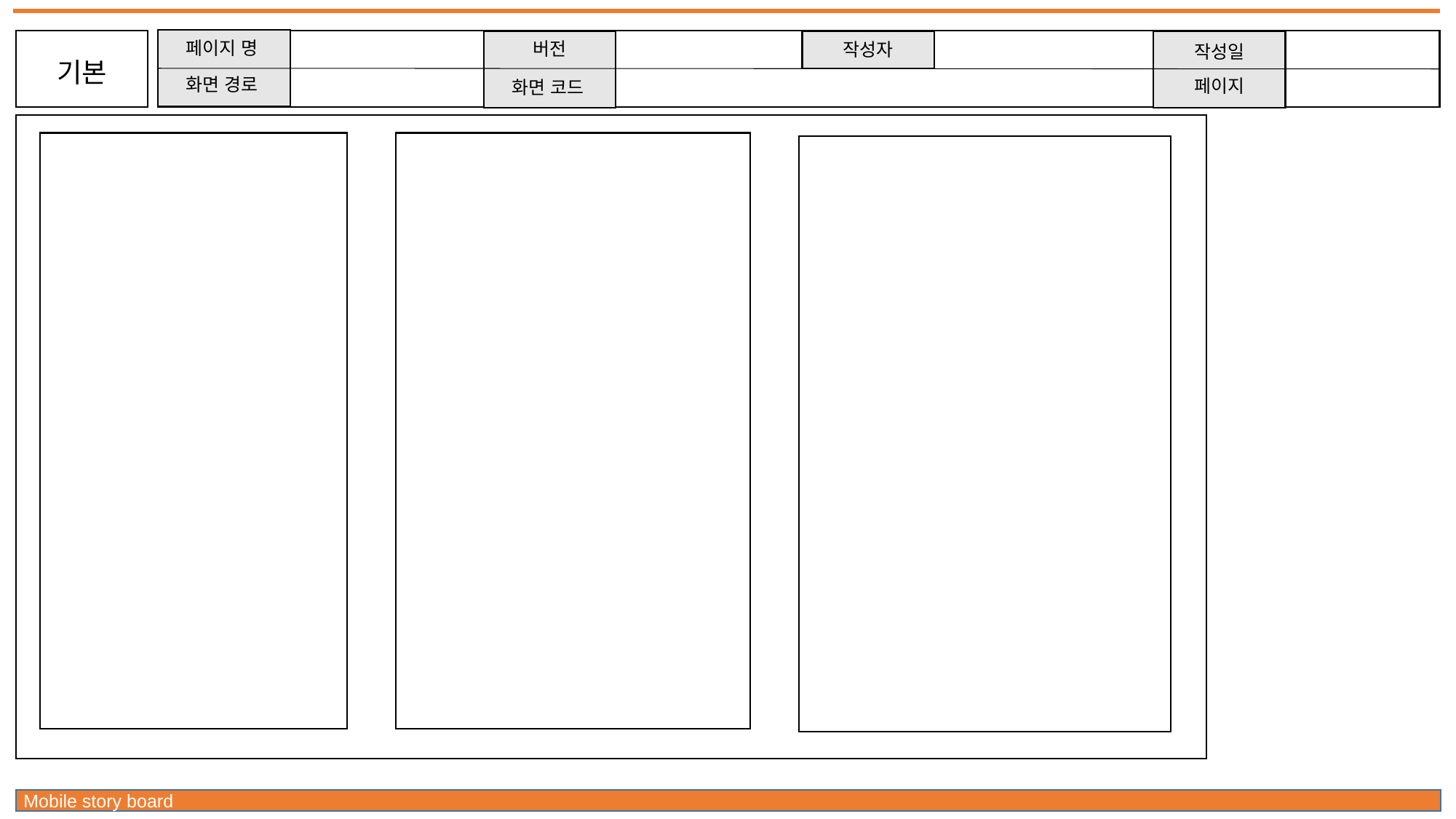

페이지 명

버전
작성자
작성일
기본
화면 경로
페이지
화면 코드

Mobile story board